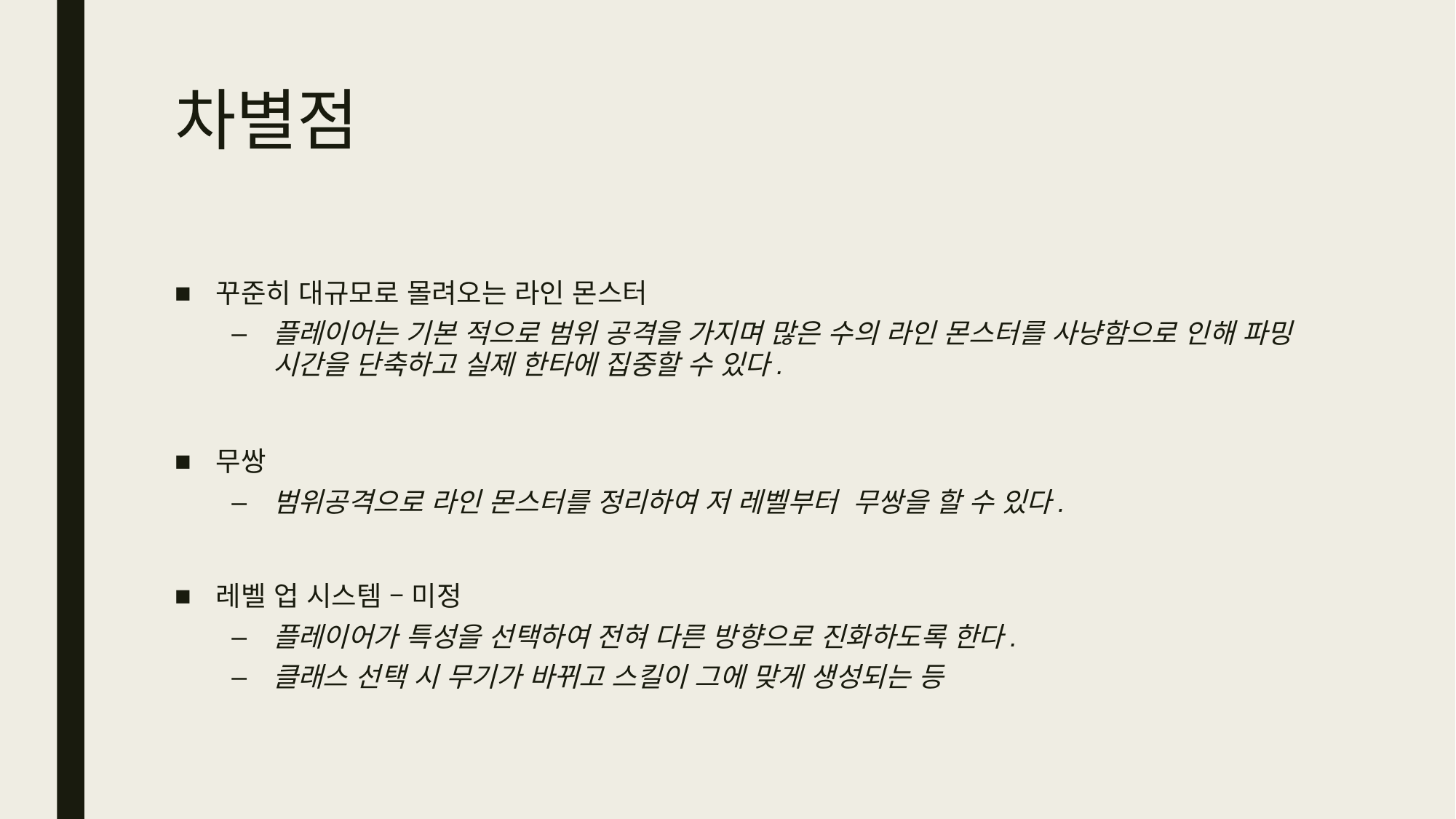

# 차별점
꾸준히 대규모로 몰려오는 라인 몬스터
플레이어는 기본 적으로 범위 공격을 가지며 많은 수의 라인 몬스터를 사냥함으로 인해 파밍 시간을 단축하고 실제 한타에 집중할 수 있다.

무쌍
범위공격으로 라인 몬스터를 정리하여 저 레벨부터  무쌍을 할 수 있다.

레벨 업 시스템 – 미정
플레이어가 특성을 선택하여 전혀 다른 방향으로 진화하도록 한다.
클래스 선택 시 무기가 바뀌고 스킬이 그에 맞게 생성되는 등